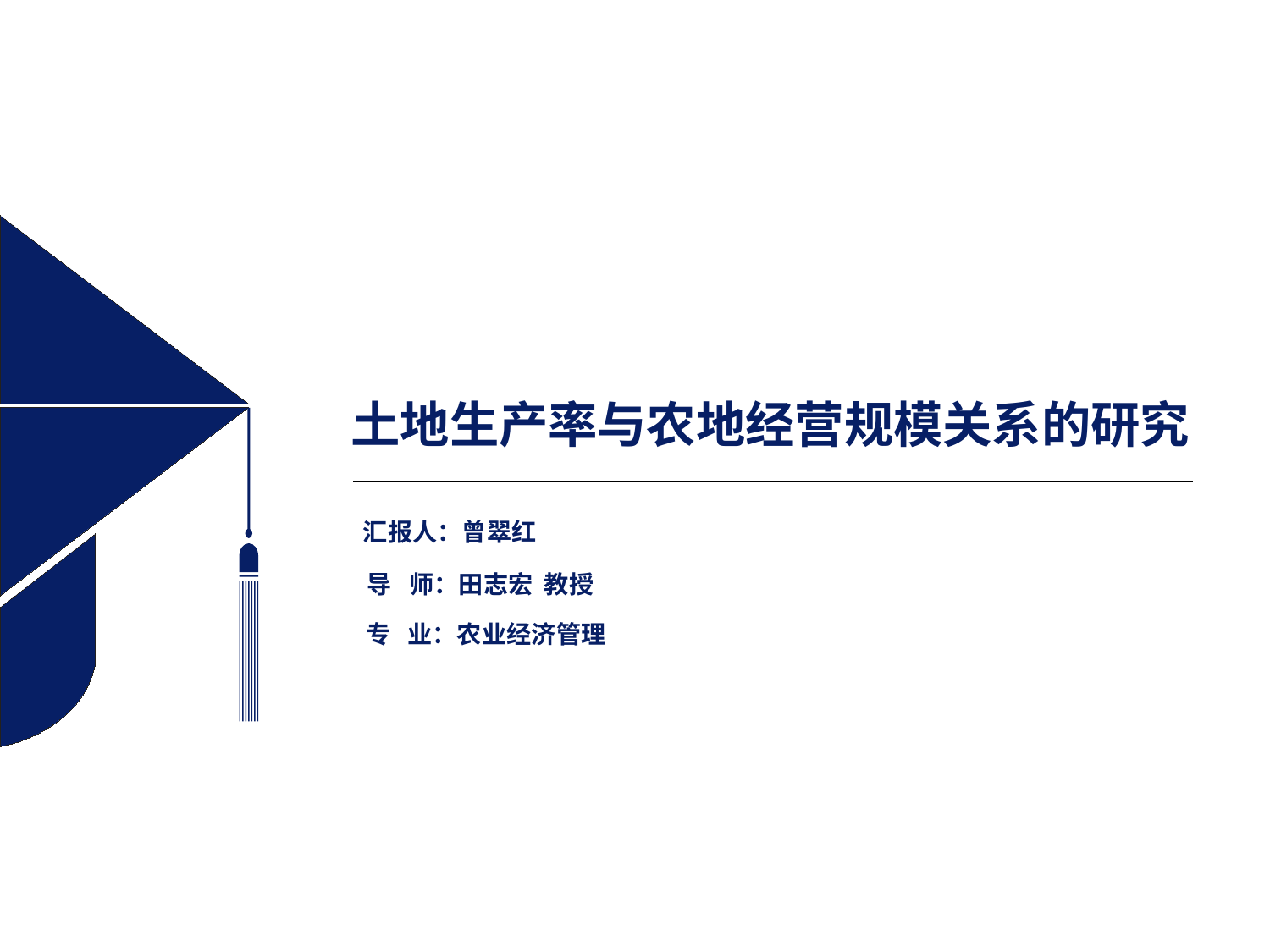

土地生产率与农地经营规模关系的研究

汇报人：曾翠红
导   师：田志宏  教授
专   业：农业经济管理